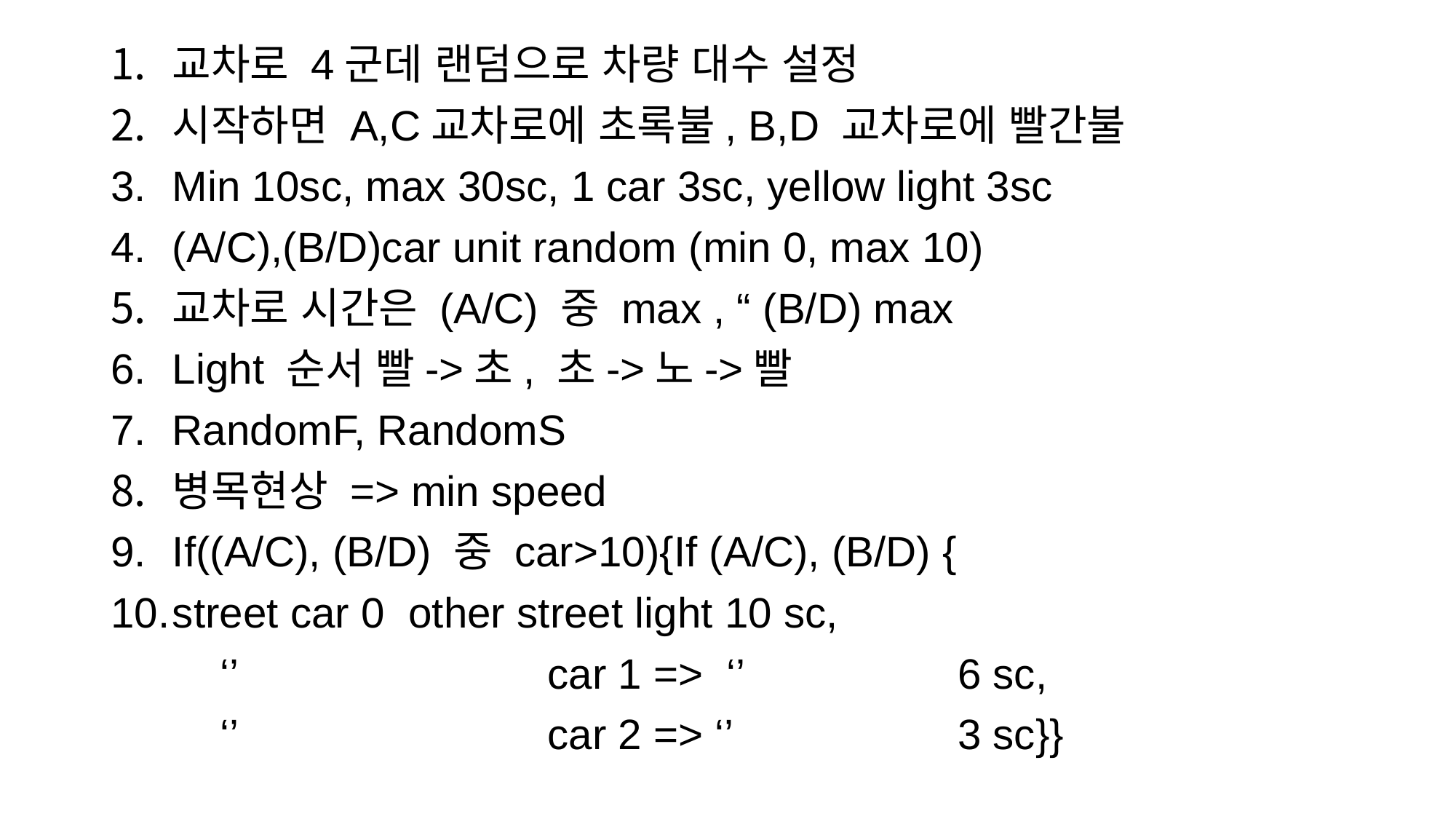

교차로 4군데 랜덤으로 차량 대수 설정
시작하면 A,C교차로에 초록불, B,D 교차로에 빨간불
Min 10sc, max 30sc, 1 car 3sc, yellow light 3sc
(A/C),(B/D)car unit random (min 0, max 10)
교차로 시간은 (A/C) 중 max , “ (B/D) max
Light 순서 빨->초, 초->노->빨
RandomF, RandomS
병목현상 => min speed
If((A/C), (B/D) 중 car>10){If (A/C), (B/D) {
street car 0  other street light 10 sc,
	‘’ 			car 1 =>  ‘’ 		       6 sc,
	‘’ 			car 2 => ‘’ 		       3 sc}}